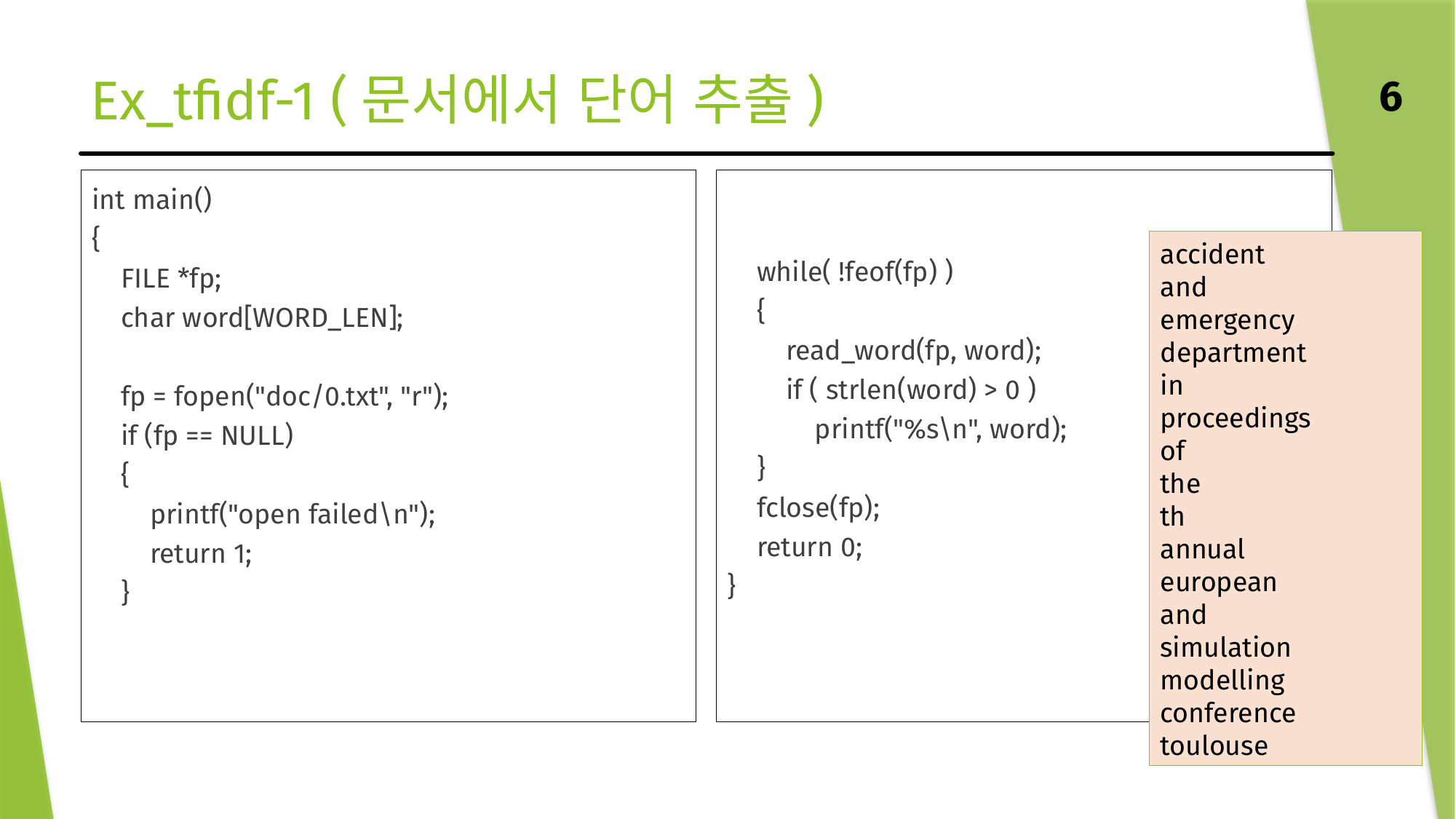

# Ex_tfidf-1 (문서에서 단어 추출)
6
int main()
{
    FILE *fp;
    char word[WORD_LEN];

    fp = fopen("doc/0.txt", "r");
    if (fp == NULL)
    {
        printf("open failed\n");
        return 1;
    }

    while( !feof(fp) )
    {
        read_word(fp, word);
        if ( strlen(word) > 0 )
            printf("%s\n", word);
    }
    fclose(fp);
    return 0;
}
accident
and
emergency
department
in
proceedings
of
the
th
annual
european
and
simulation
modelling
conference
toulouse